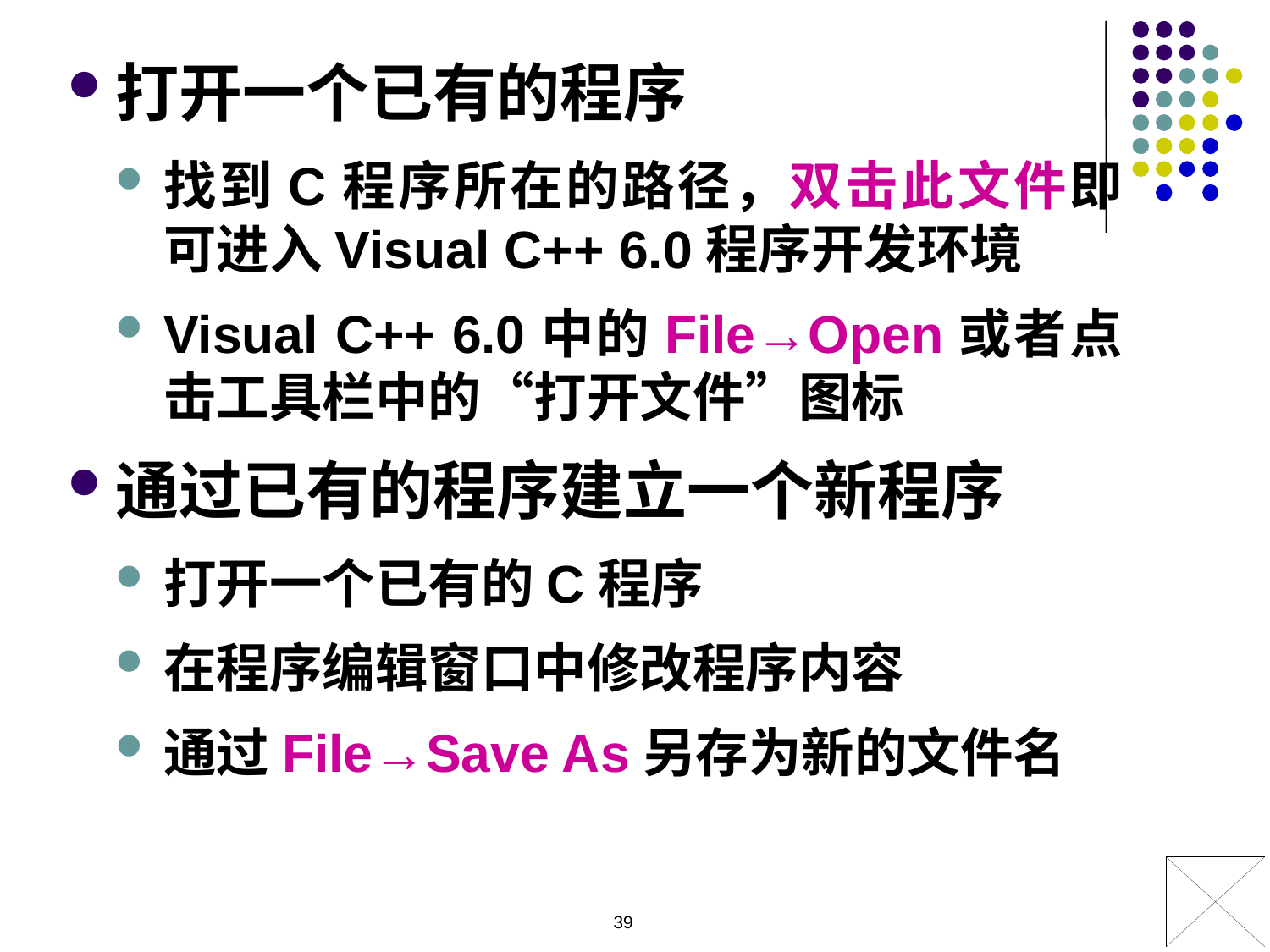

打开一个已有的程序
找到C程序所在的路径，双击此文件即可进入Visual C++ 6.0程序开发环境
Visual C++ 6.0中的File→Open或者点击工具栏中的“打开文件”图标
通过已有的程序建立一个新程序
打开一个已有的C程序
在程序编辑窗口中修改程序内容
通过File→Save As另存为新的文件名
39